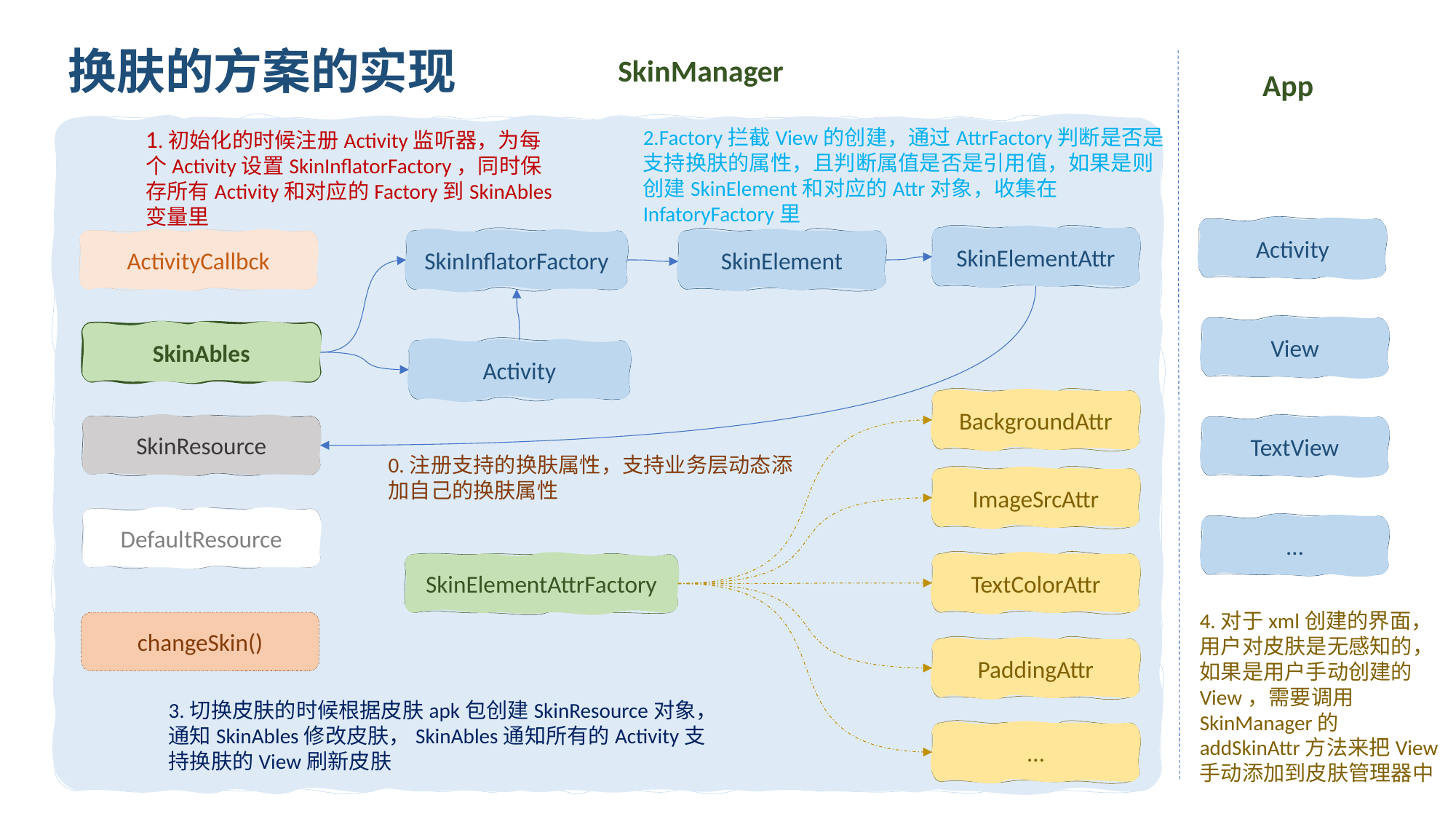

换肤的方案的实现
App
Activity
View
TextView
…
4.对于xml创建的界面，用户对皮肤是无感知的，如果是用户手动创建的View，需要调用SkinManager的addSkinAttr方法来把View手动添加到皮肤管理器中
SkinManager

2.Factory拦截View的创建，通过AttrFactory判断是否是支持换肤的属性，且判断属值是否是引用值，如果是则创建SkinElement和对应的Attr对象，收集在InfatoryFactory里
SkinElementAttr
SkinElement
BackgroundAttr
ImageSrcAttr
TextColorAttr
PaddingAttr
…
0.注册支持的换肤属性，支持业务层动态添加自己的换肤属性
SkinElementAttrFactory
1.初始化的时候注册Activity监听器，为每个Activity设置SkinInflatorFactory，同时保存所有Activity和对应的Factory到SkinAbles变量里
SkinInflatorFactory
ActivityCallbck
SkinAbles
Activity
SkinResource
DefaultResource
changeSkin()
3.切换皮肤的时候根据皮肤apk包创建SkinResource对象，通知SkinAbles修改皮肤，SkinAbles通知所有的Activity支持换肤的View刷新皮肤